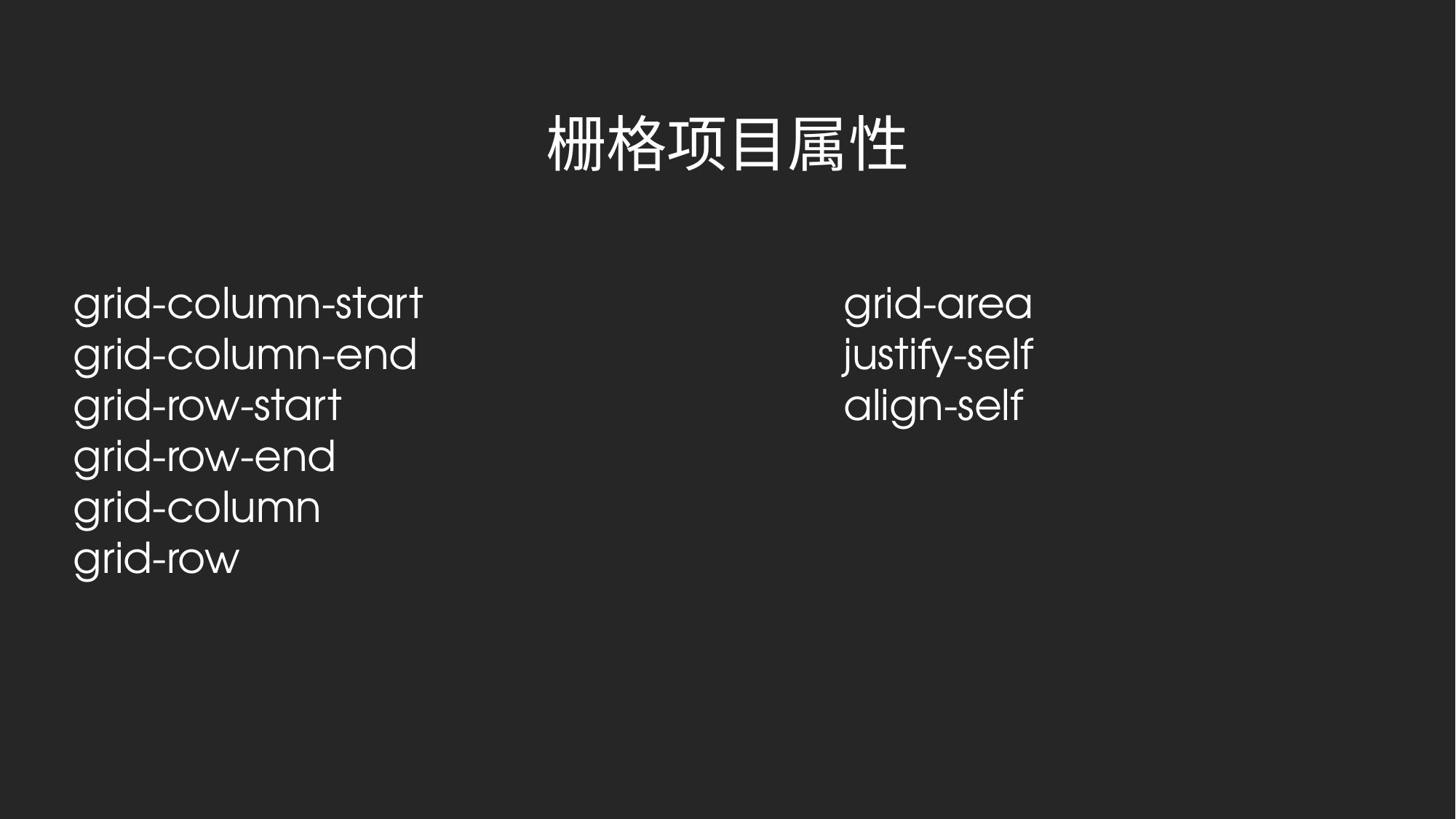

# 栅格项目属性
grid-column-start 
grid-column-end 
grid-row-start 
grid-row-end
grid-column 
grid-row

grid-area
justify-self
align-self